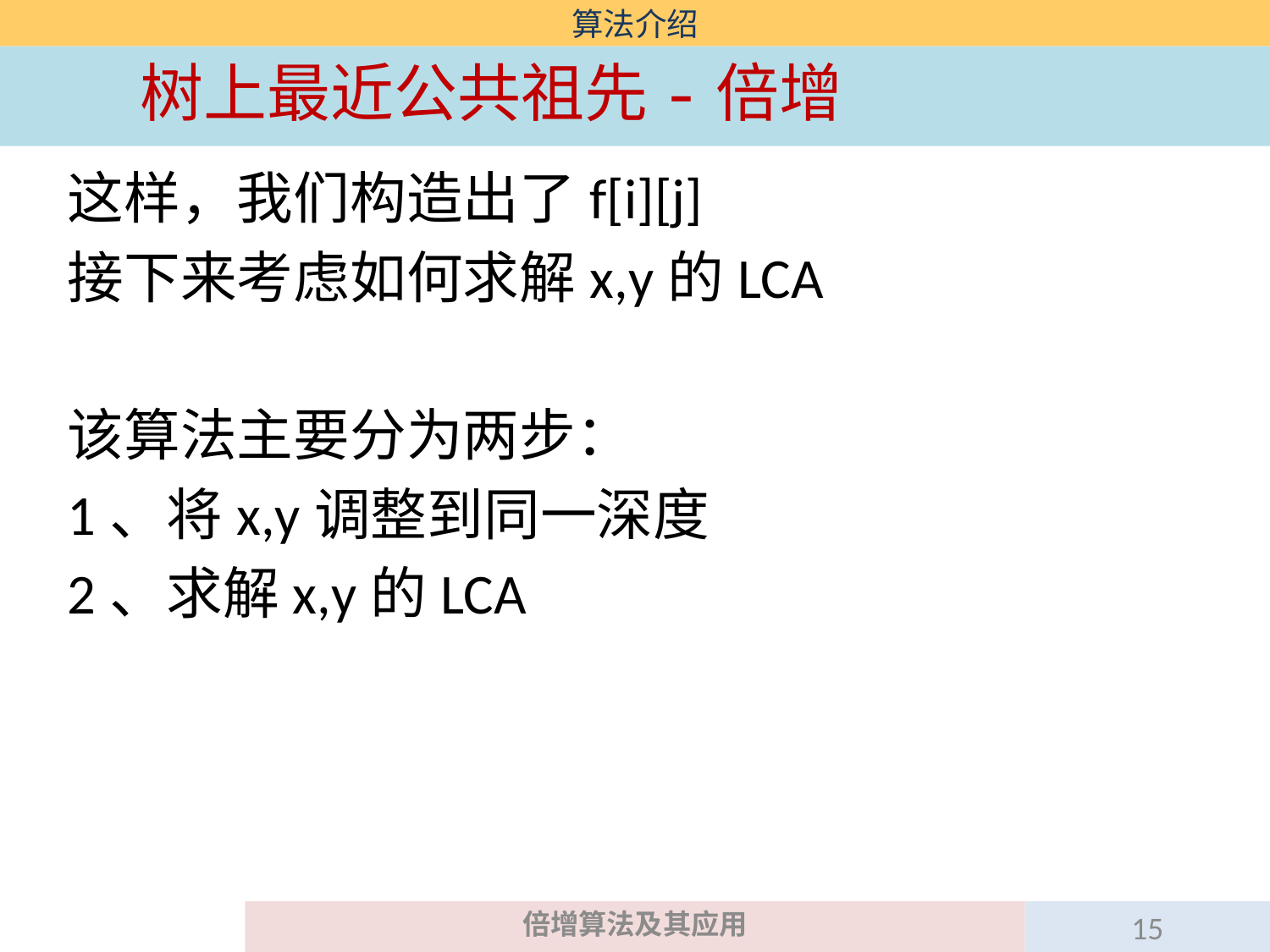

# 算法介绍
	树上最近公共祖先-倍增
这样，我们构造出了f[i][j]
接下来考虑如何求解x,y的LCA

该算法主要分为两步：
1、将x,y调整到同一深度
2、求解x,y的LCA
倍增算法及其应用
15